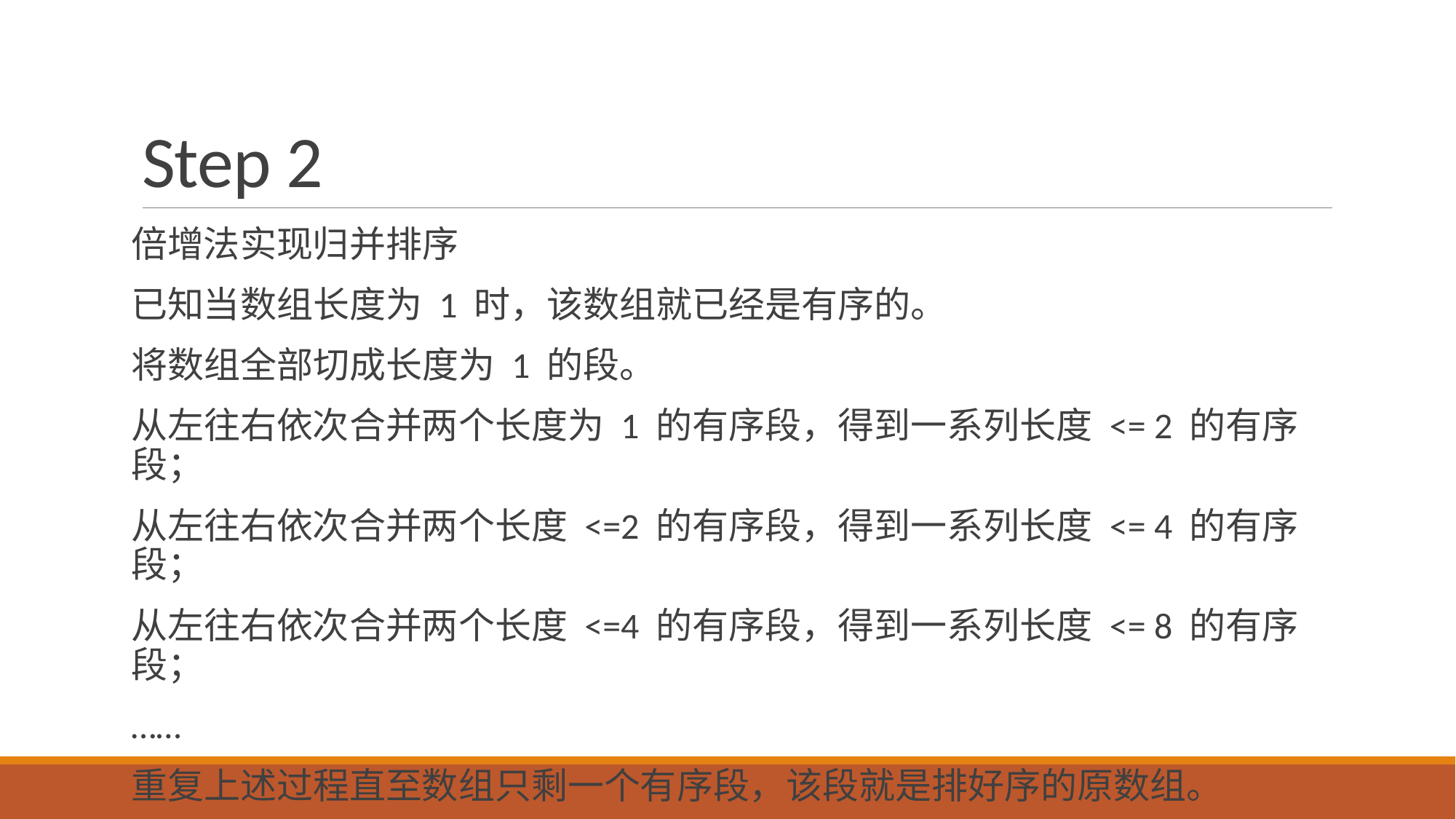

# Step 2
倍增法实现归并排序
已知当数组长度为 1 时，该数组就已经是有序的。
将数组全部切成长度为 1 的段。
从左往右依次合并两个长度为 1 的有序段，得到一系列长度 <= 2 的有序段；
从左往右依次合并两个长度 <=2 的有序段，得到一系列长度 <= 4 的有序段；
从左往右依次合并两个长度 <=4 的有序段，得到一系列长度 <= 8 的有序段；
……
重复上述过程直至数组只剩一个有序段，该段就是排好序的原数组。